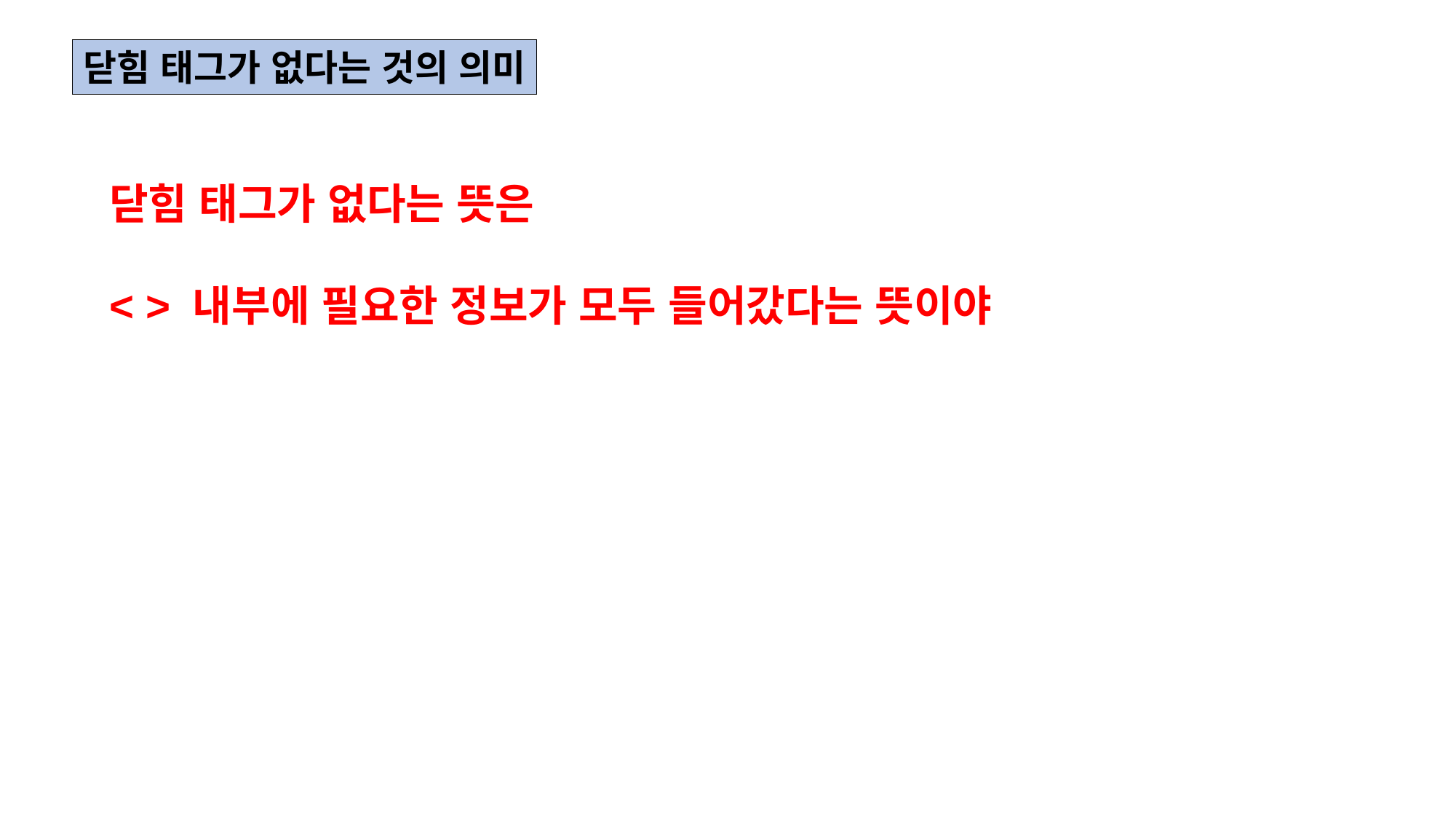

닫힘 태그가 없다는 것의 의미
닫힘 태그가 없다는 뜻은

< > 내부에 필요한 정보가 모두 들어갔다는 뜻이야